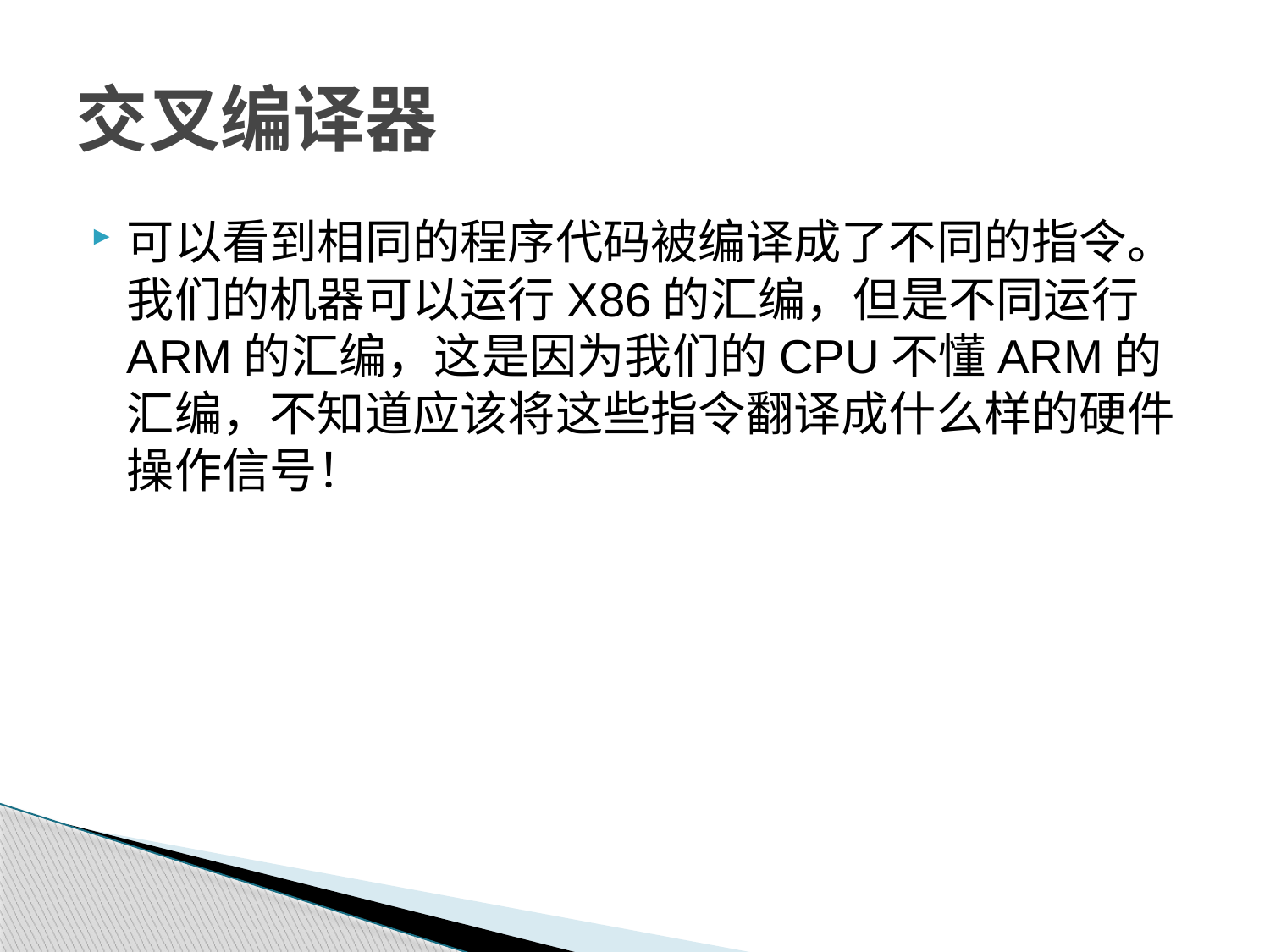

# 交叉编译器
可以看到相同的程序代码被编译成了不同的指令。我们的机器可以运行X86的汇编，但是不同运行ARM的汇编，这是因为我们的CPU不懂ARM的汇编，不知道应该将这些指令翻译成什么样的硬件操作信号！